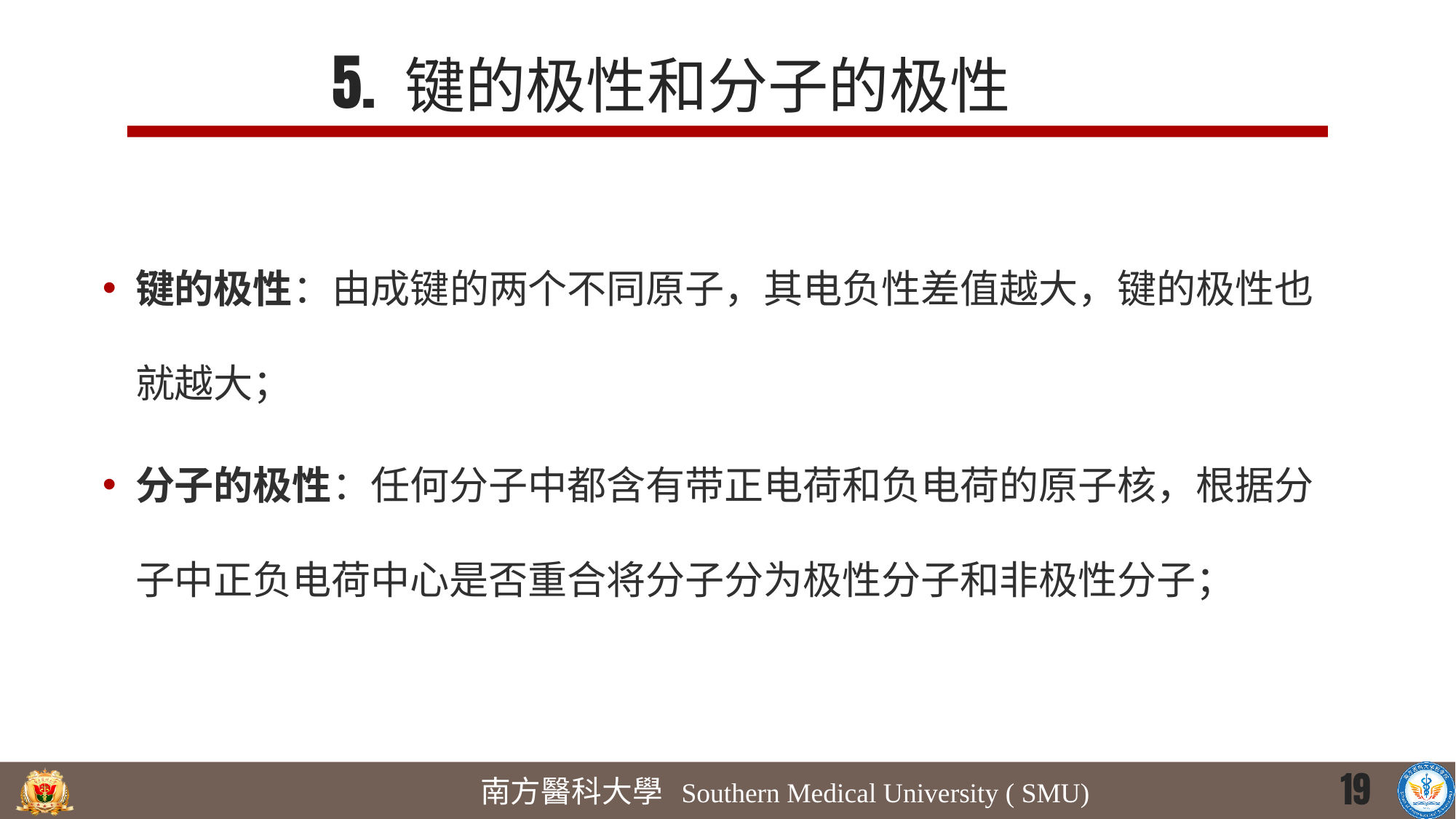

# 5. 键的极性和分子的极性
键的极性：由成键的两个不同原子，其电负性差值越大，键的极性也就越大；
分子的极性：任何分子中都含有带正电荷和负电荷的原子核，根据分子中正负电荷中心是否重合将分子分为极性分子和非极性分子；
19